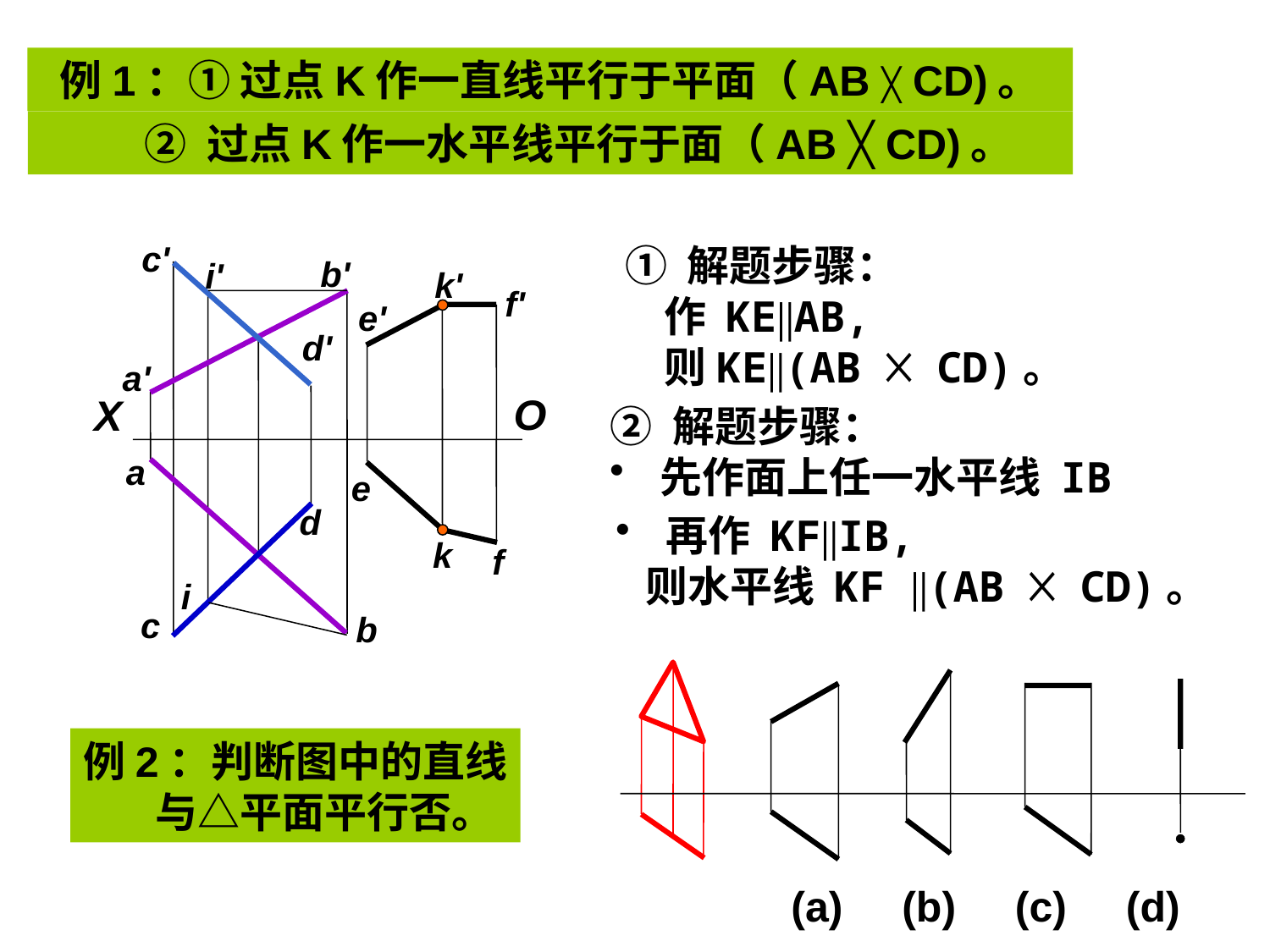

例1：① 过点K作一直线平行于平面（AB ╳ CD)。
      ② 过点K作一水平线平行于面（AB ╳ CD)。
c'
b'
k'

d'

a'
O
X

a

d

k
c
b
① 解题步骤：
   作 KE∥AB,
   则KE∥(AB ╳ CD)。
i'
f'
e'

② 解题步骤：
 先作面上任一水平线 IB

e

 再作 KF∥IB,
  则水平线 KF ∥(AB ╳ CD)。

f
i

例2：判断图中的直线
     与△平面平行否。

        (a)     (b)     (c)     (d)